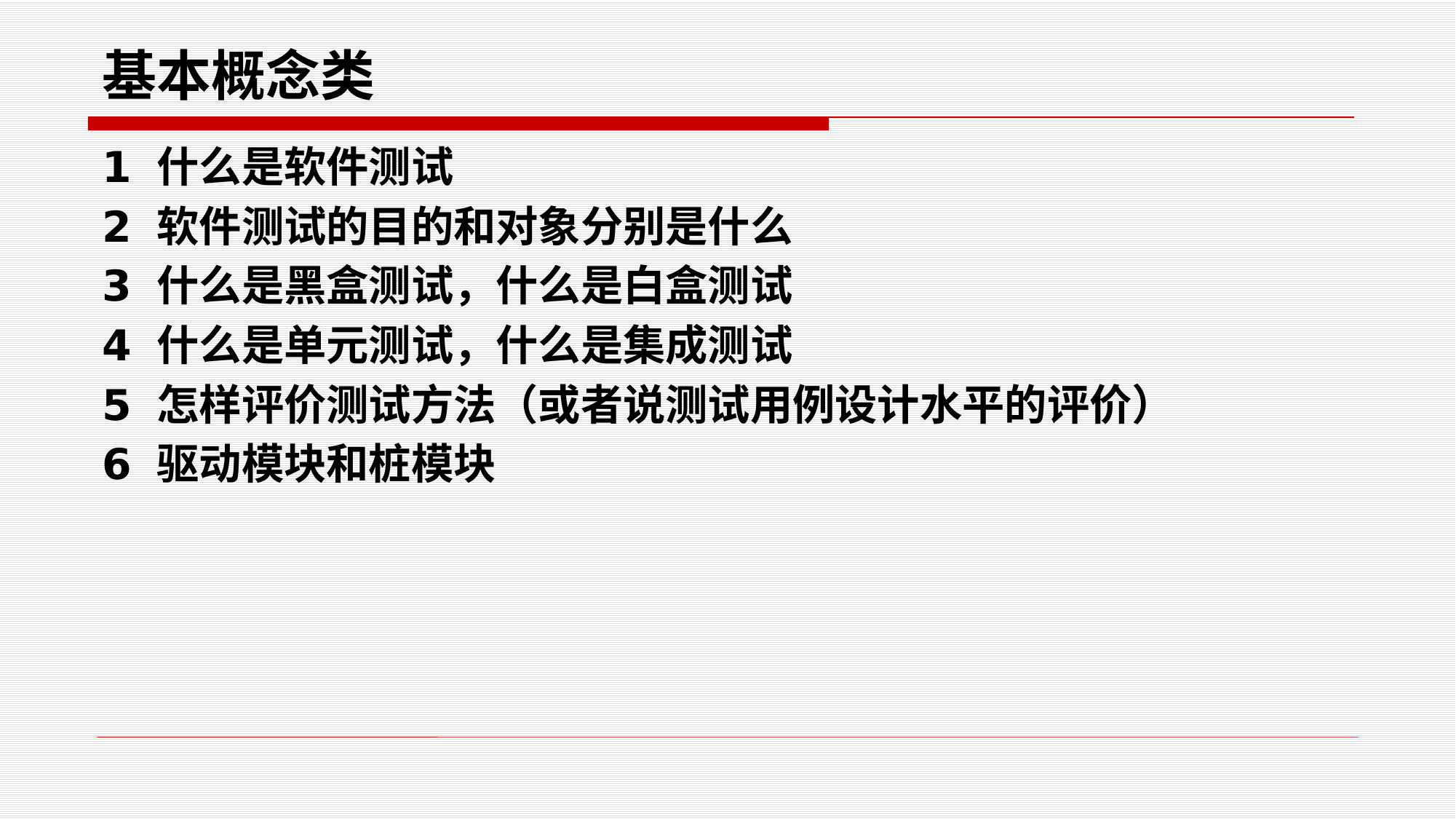

# 基本概念类
1 什么是软件测试
2 软件测试的目的和对象分别是什么
3 什么是黑盒测试，什么是白盒测试
4 什么是单元测试，什么是集成测试
5 怎样评价测试方法（或者说测试用例设计水平的评价）
6 驱动模块和桩模块